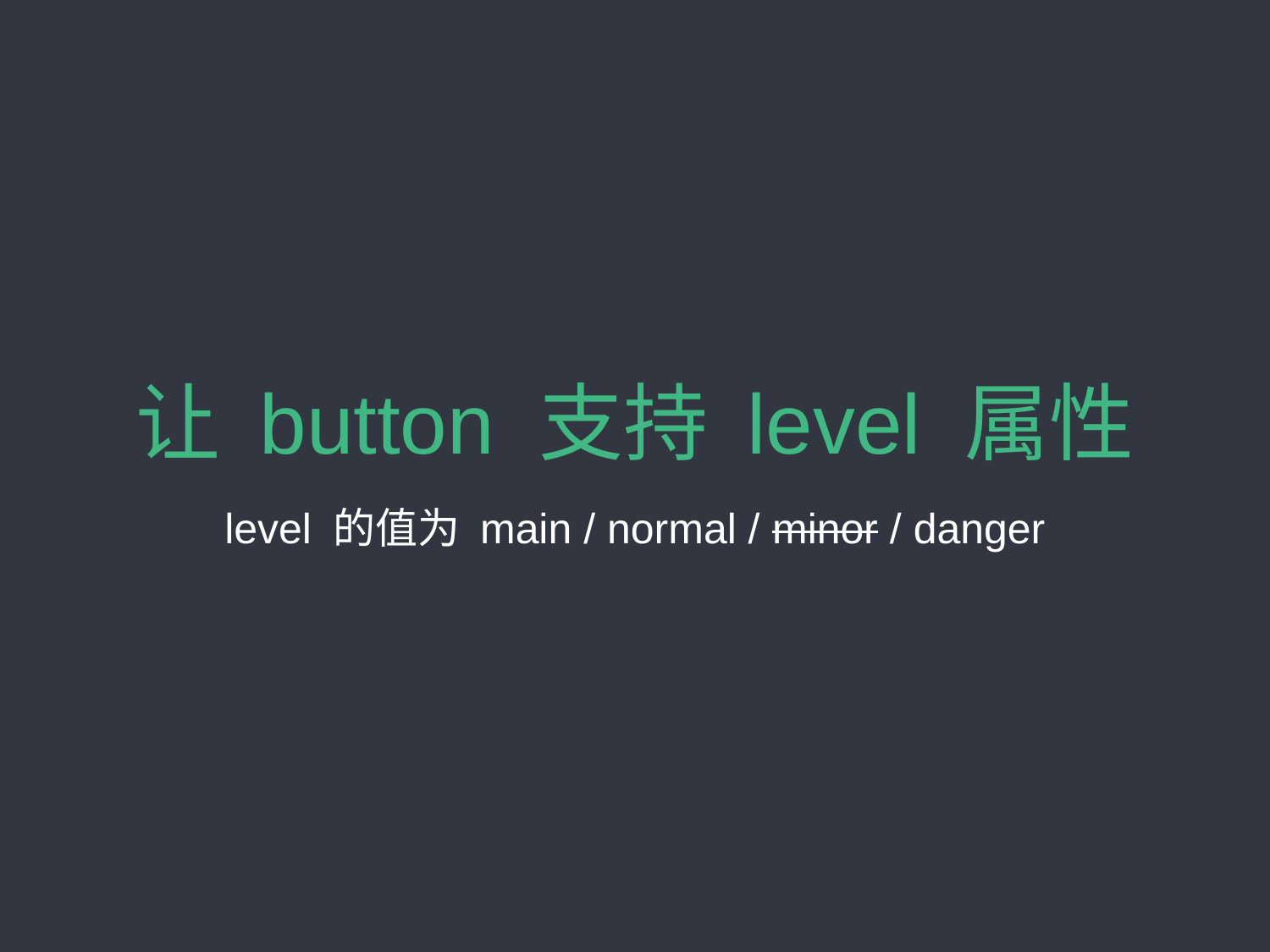

# 让 button 支持 level 属性
level 的值为 main / normal / minor / danger